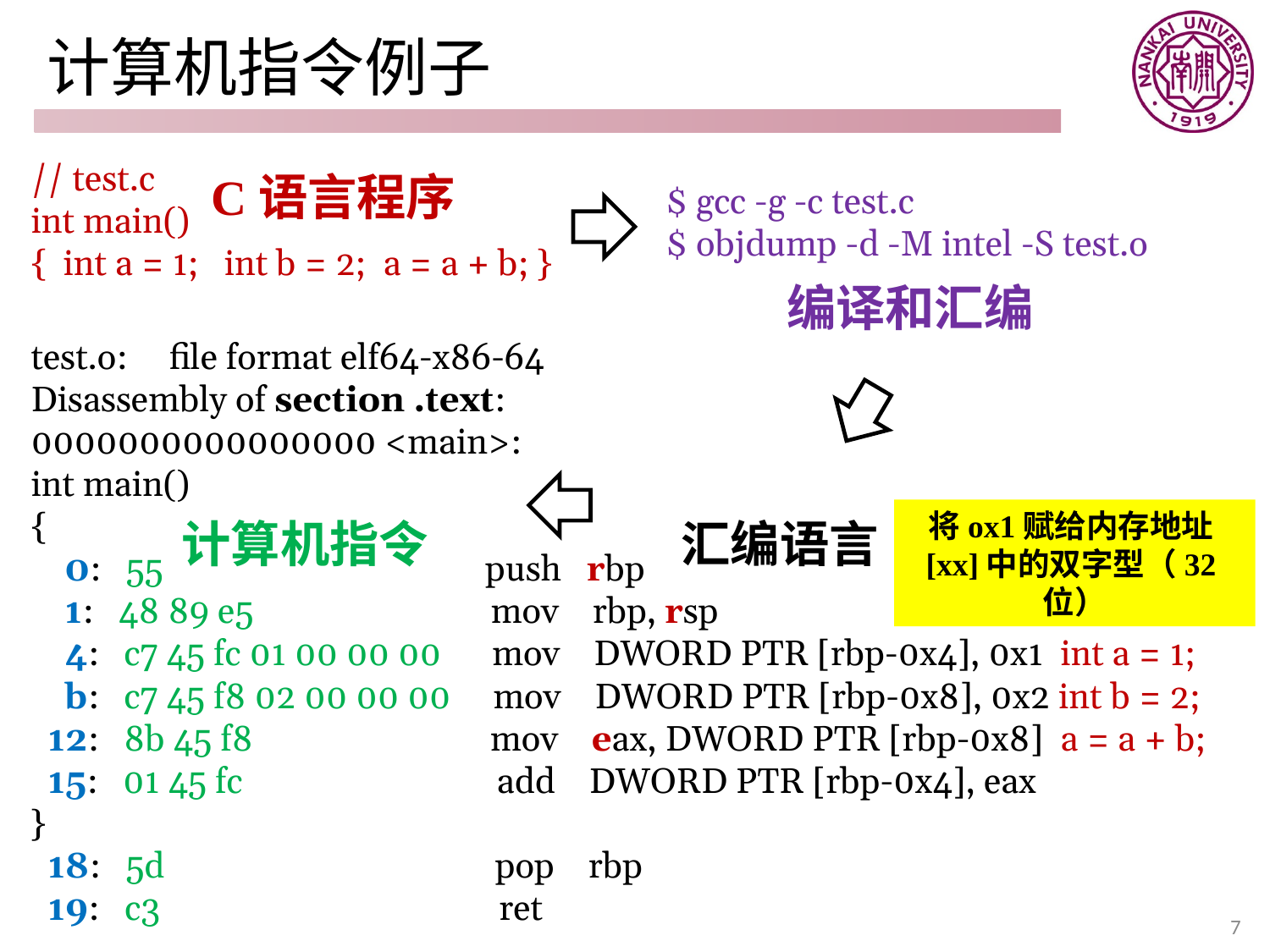

# 计算机指令例子
// test.c
int main()
{  int a = 1;   int b = 2;  a = a + b; }
C语言程序
$ gcc -g -c test.c
$ objdump -d -M intel -S test.o
编译和汇编

test.o:     file format elf64-x86-64
Disassembly of section .text:
0000000000000000 <main>:
int main()
{
    0:   55                                      push   rbp
    1:   48 89 e5                            mov    rbp, rsp
    4:   c7 45 fc 01 00 00 00      mov    DWORD PTR [rbp-0x4], 0x1  int a = 1;
    b:   c7 45 f8 02 00 00 00     mov    DWORD PTR [rbp-0x8], 0x2 int b = 2;
  12:   8b 45 f8                            mov    eax, DWORD PTR [rbp-0x8]  a = a + b;
  15:   01 45 fc                              add    DWORD PTR [rbp-0x4], eax
}
  18:   5d                                       pop    rbp
  19:   c3                                        ret
计算机指令
汇编语言

将ox1赋给内存地址[xx]中的双字型（32位）
7